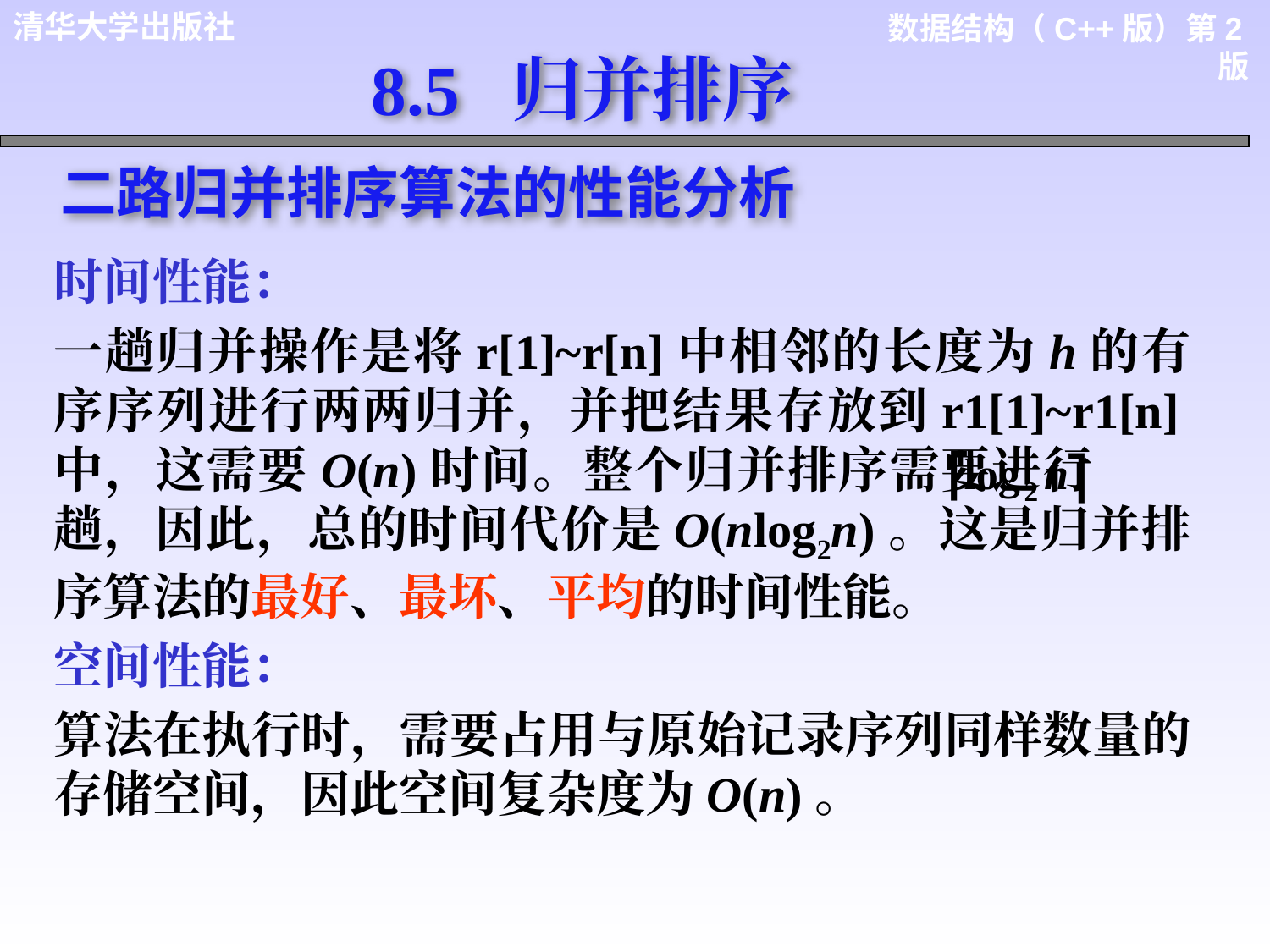

8.5  归并排序
二路归并排序算法的性能分析
时间性能：
一趟归并操作是将r[1]~r[n]中相邻的长度为h的有序序列进行两两归并，并把结果存放到r1[1]~r1[n]中，这需要O(n)时间。整个归并排序需要进行        趟，因此，总的时间代价是O(nlog2n)。这是归并排序算法的最好、最坏、平均的时间性能。
空间性能：
算法在执行时，需要占用与原始记录序列同样数量的存储空间，因此空间复杂度为O(n)。
log
n
⎡
⎤
2